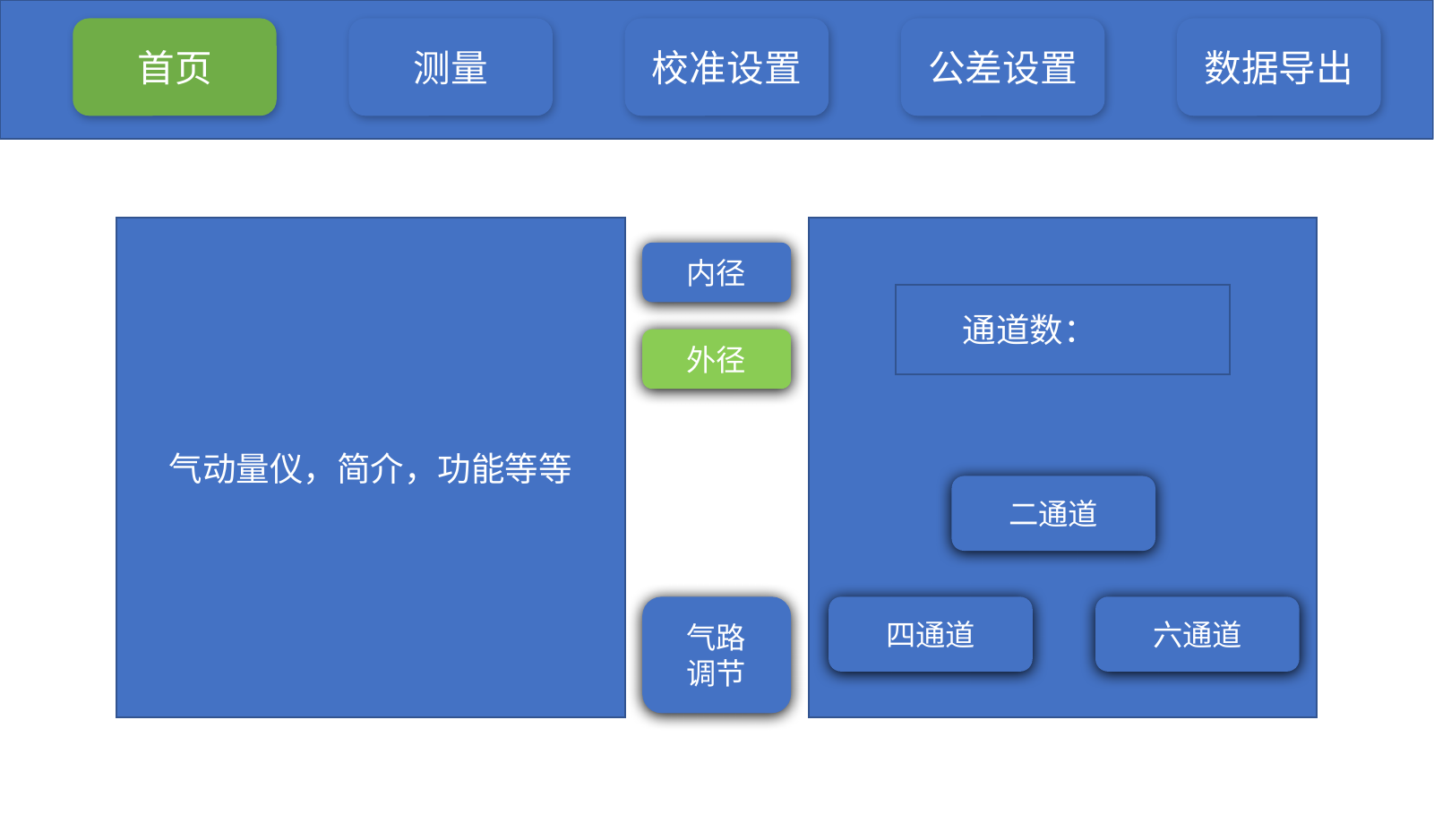

首页
测量
校准设置
公差设置
数据导出

气动量仪，简介，功能等等
内径
      通道数：
外径
二通道
气路
调节
四通道
六通道